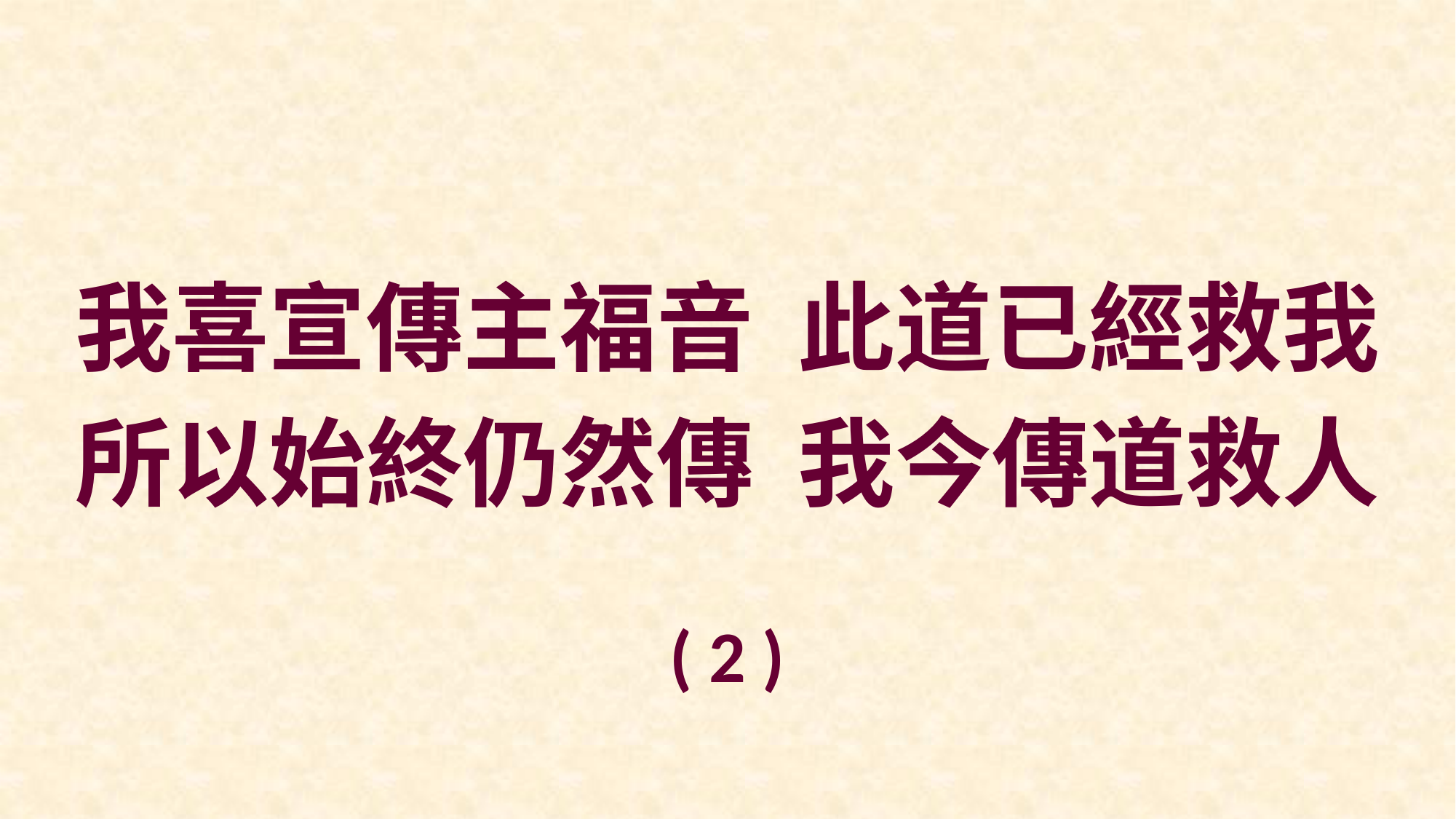

我喜宣傳主福音  此道已經救我
所以始終仍然傳  我今傳道救人
( 2 )